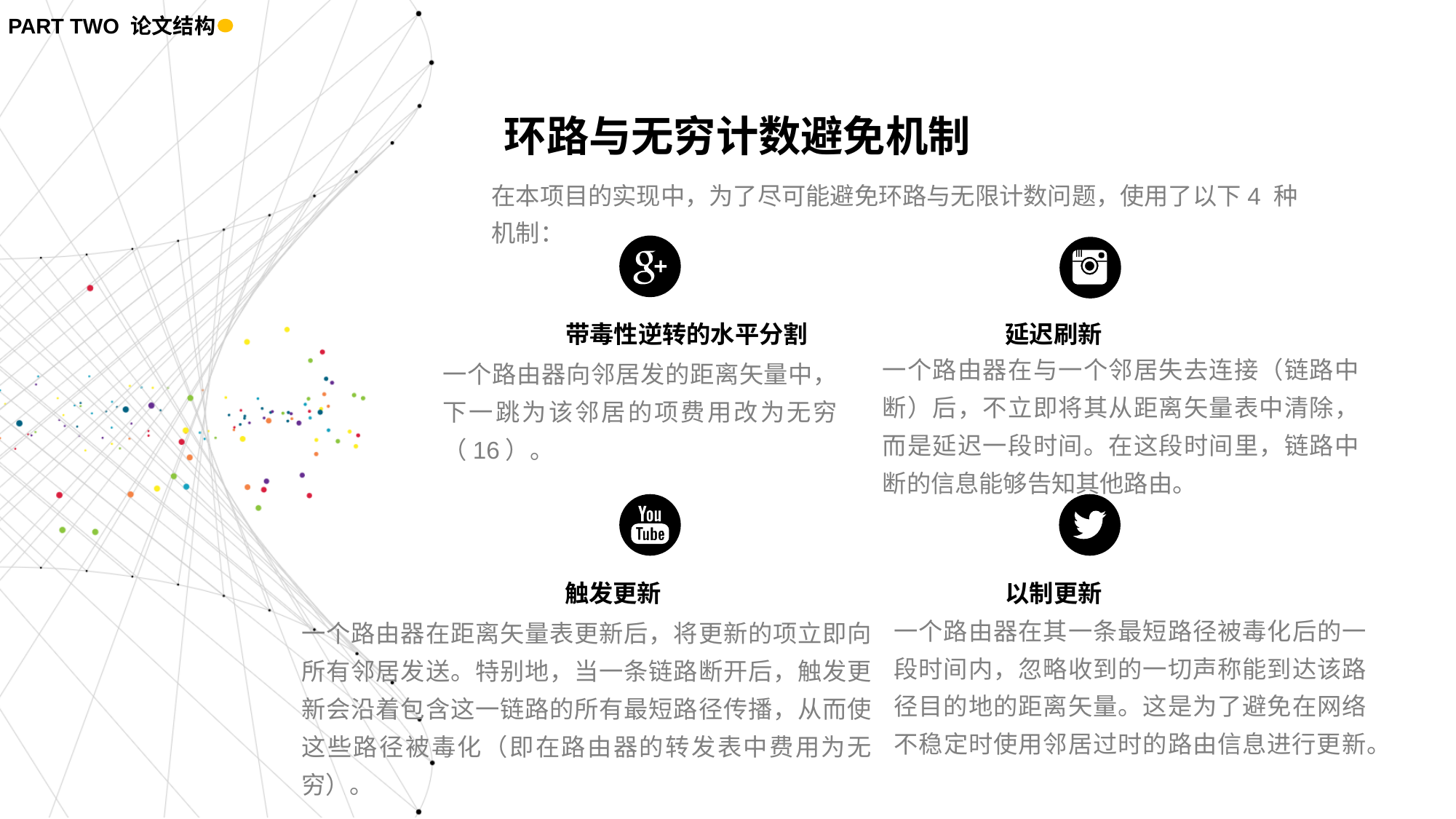

PART TWO 论文结构

环路与无穷计数避免机制
在本项目的实现中，为了尽可能避免环路与无限计数问题，使用了以下4 种机制：

带毒性逆转的水平分割
延迟刷新
一个路由器在与一个邻居失去连接（链路中断）后，不立即将其从距离矢量表中清除，而是延迟一段时间。在这段时间里，链路中断的信息能够告知其他路由。
一个路由器向邻居发的距离矢量中，下一跳为该邻居的项费用改为无穷（16）。

触发更新
以制更新
一个路由器在其一条最短路径被毒化后的一段时间内，忽略收到的一切声称能到达该路径目的地的距离矢量。这是为了避免在网络不稳定时使用邻居过时的路由信息进行更新。
一个路由器在距离矢量表更新后，将更新的项立即向所有邻居发送。特别地，当一条链路断开后，触发更新会沿着包含这一链路的所有最短路径传播，从而使这些路径被毒化（即在路由器的转发表中费用为无穷）。